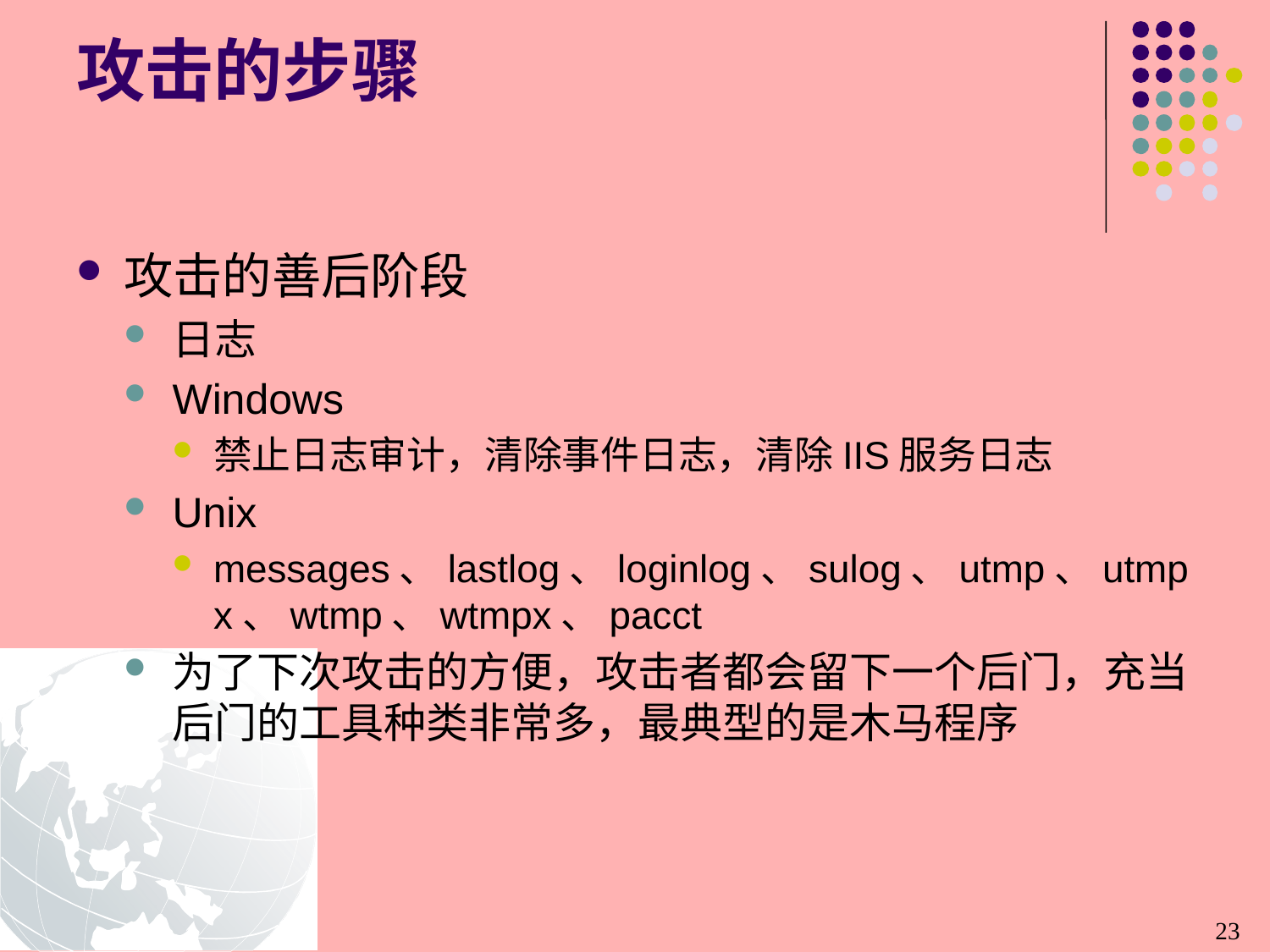

# 攻击的步骤
攻击的善后阶段
日志
Windows
禁止日志审计，清除事件日志，清除IIS服务日志
Unix
messages、lastlog、loginlog、sulog、utmp、utmpx、wtmp、wtmpx、pacct
为了下次攻击的方便，攻击者都会留下一个后门，充当后门的工具种类非常多，最典型的是木马程序